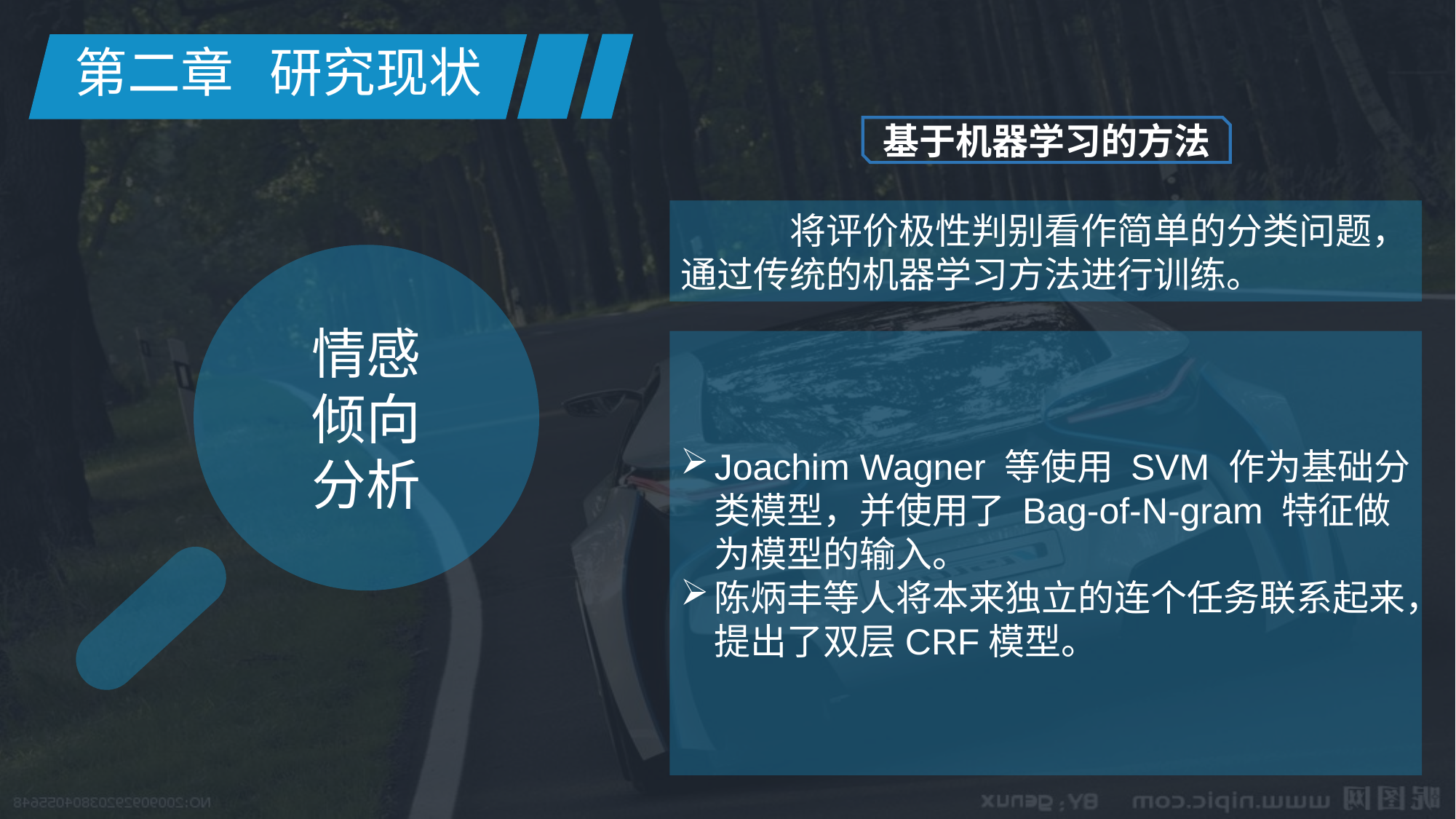

第二章   研究现状

基于机器学习的方法
	将评价极性判别看作简单的分类问题，通过传统的机器学习方法进行训练。
情感
倾向
分析

Joachim Wagner 等使用 SVM 作为基础分类模型，并使用了 Bag-of-N-gram 特征做为模型的输入。
陈炳丰等人将本来独立的连个任务联系起来，提出了双层CRF模型。